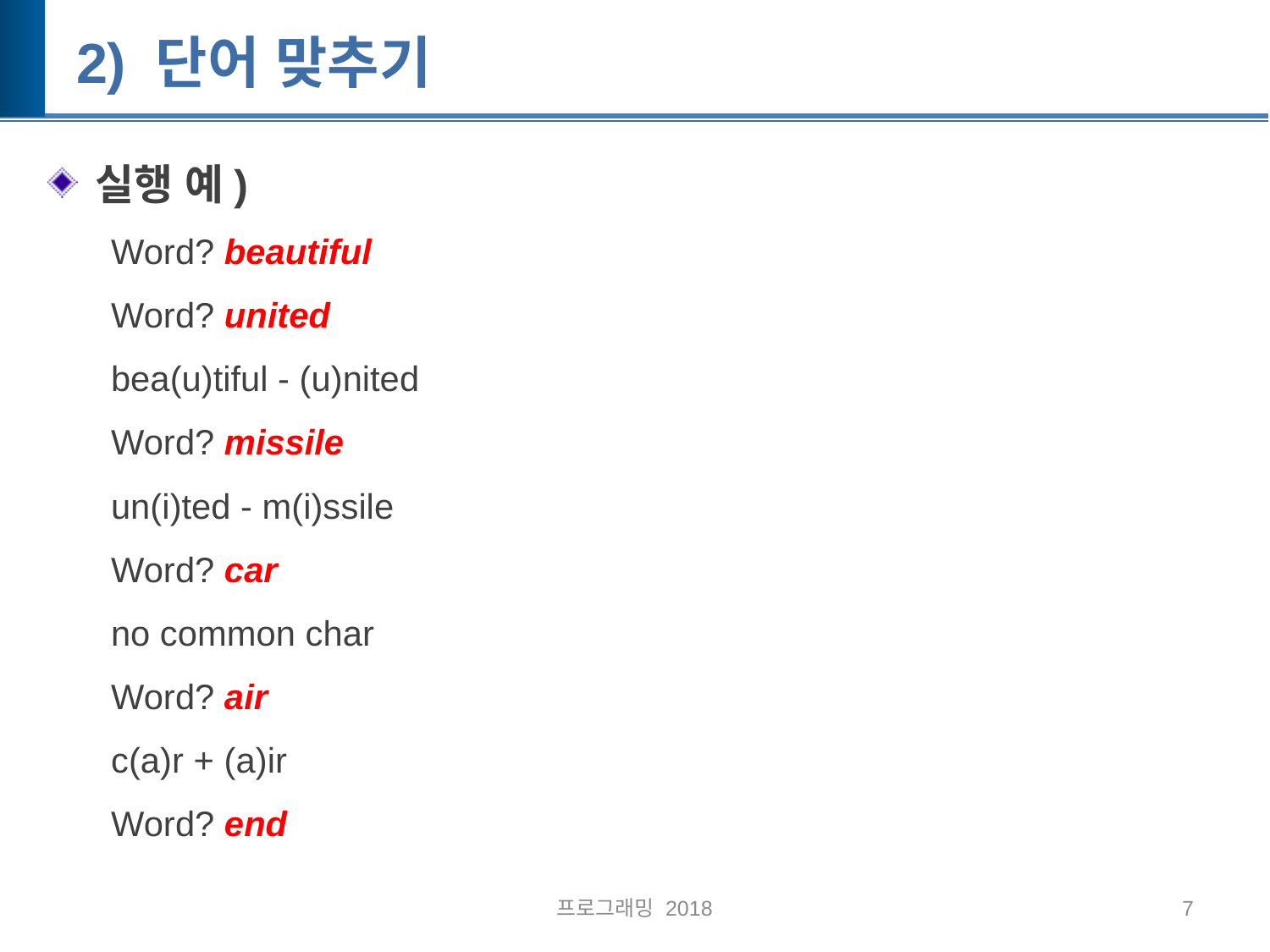

# 2) 단어 맞추기
실행 예)
Word? beautiful
Word? united
bea(u)tiful - (u)nited
Word? missile
un(i)ted - m(i)ssile
Word? car
no common char
Word? air
c(a)r + (a)ir
Word? end

프로그래밍 2018
7